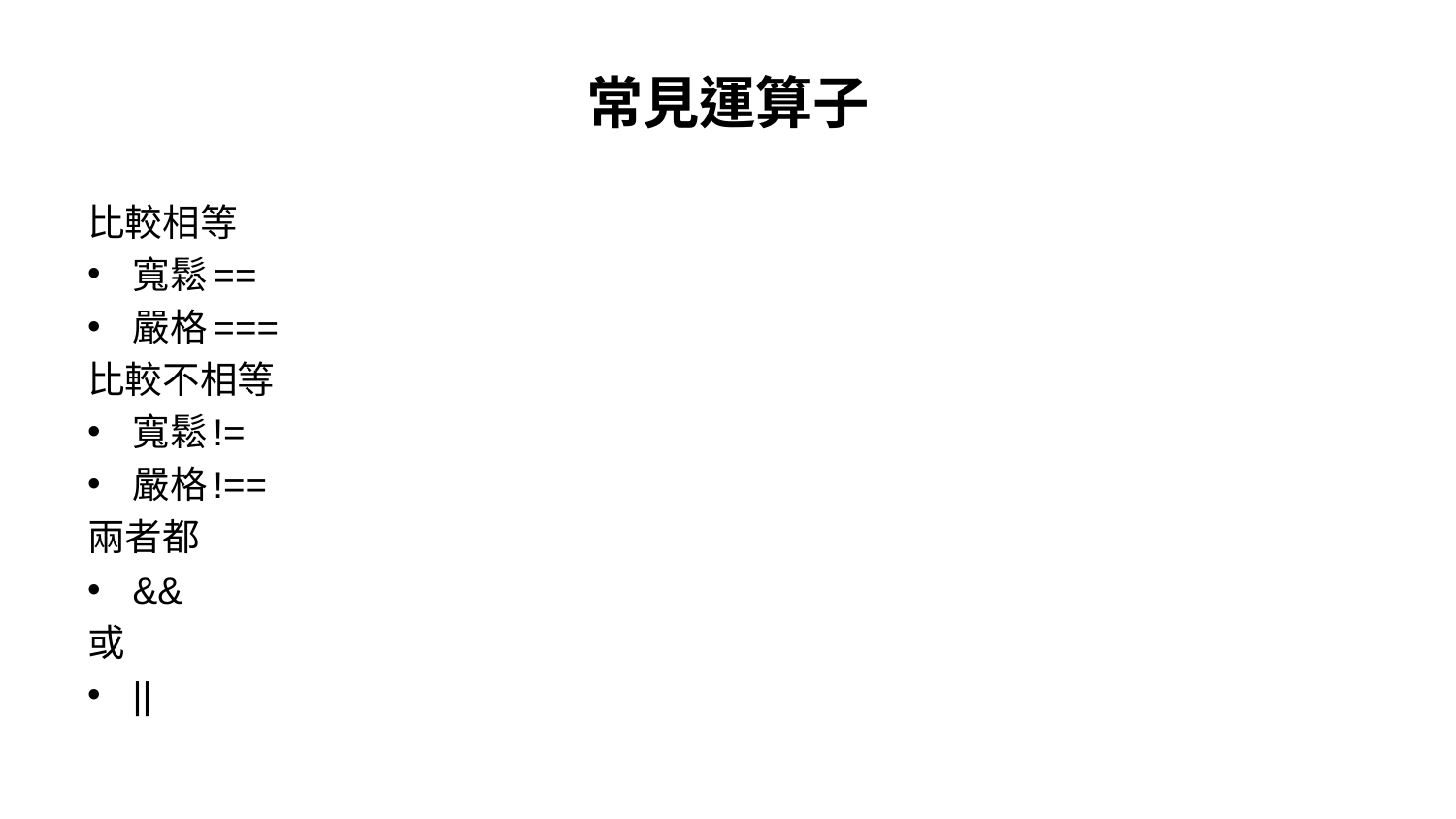

# 常見運算子
比較相等
寬鬆==
嚴格===
比較不相等
寬鬆!=
嚴格!==
兩者都
&&
或
||